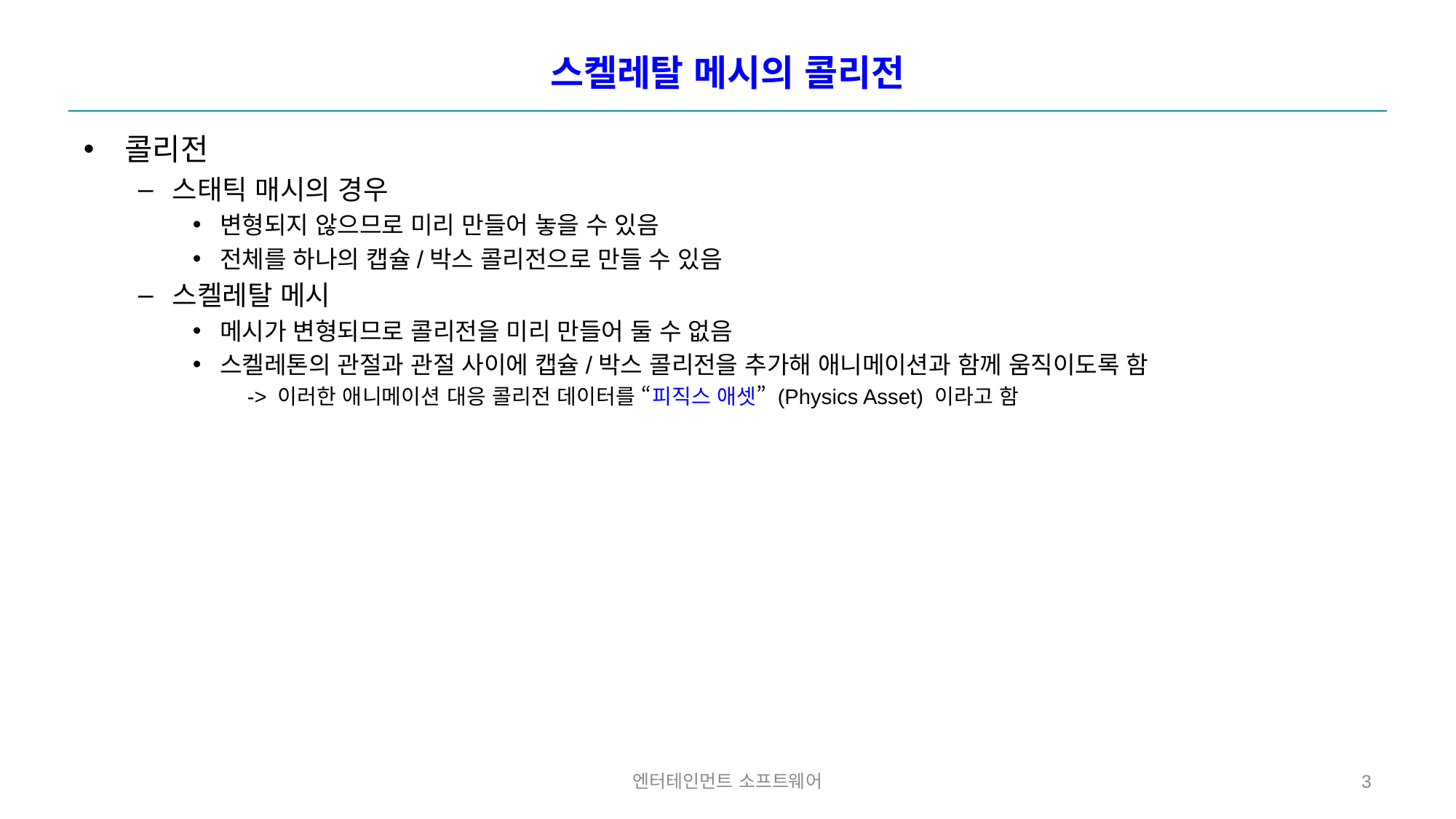

# 스켈레탈 메시의 콜리전
콜리전
스태틱 매시의 경우
변형되지 않으므로 미리 만들어 놓을 수 있음
전체를 하나의 캡슐/박스 콜리전으로 만들 수 있음
스켈레탈 메시
메시가 변형되므로 콜리전을 미리 만들어 둘 수 없음
스켈레톤의 관절과 관절 사이에 캡슐/박스 콜리전을 추가해 애니메이션과 함께 움직이도록 함
-> 이러한 애니메이션 대응 콜리전 데이터를 “피직스 애셋” (Physics Asset) 이라고 함

엔터테인먼트 소프트웨어
3